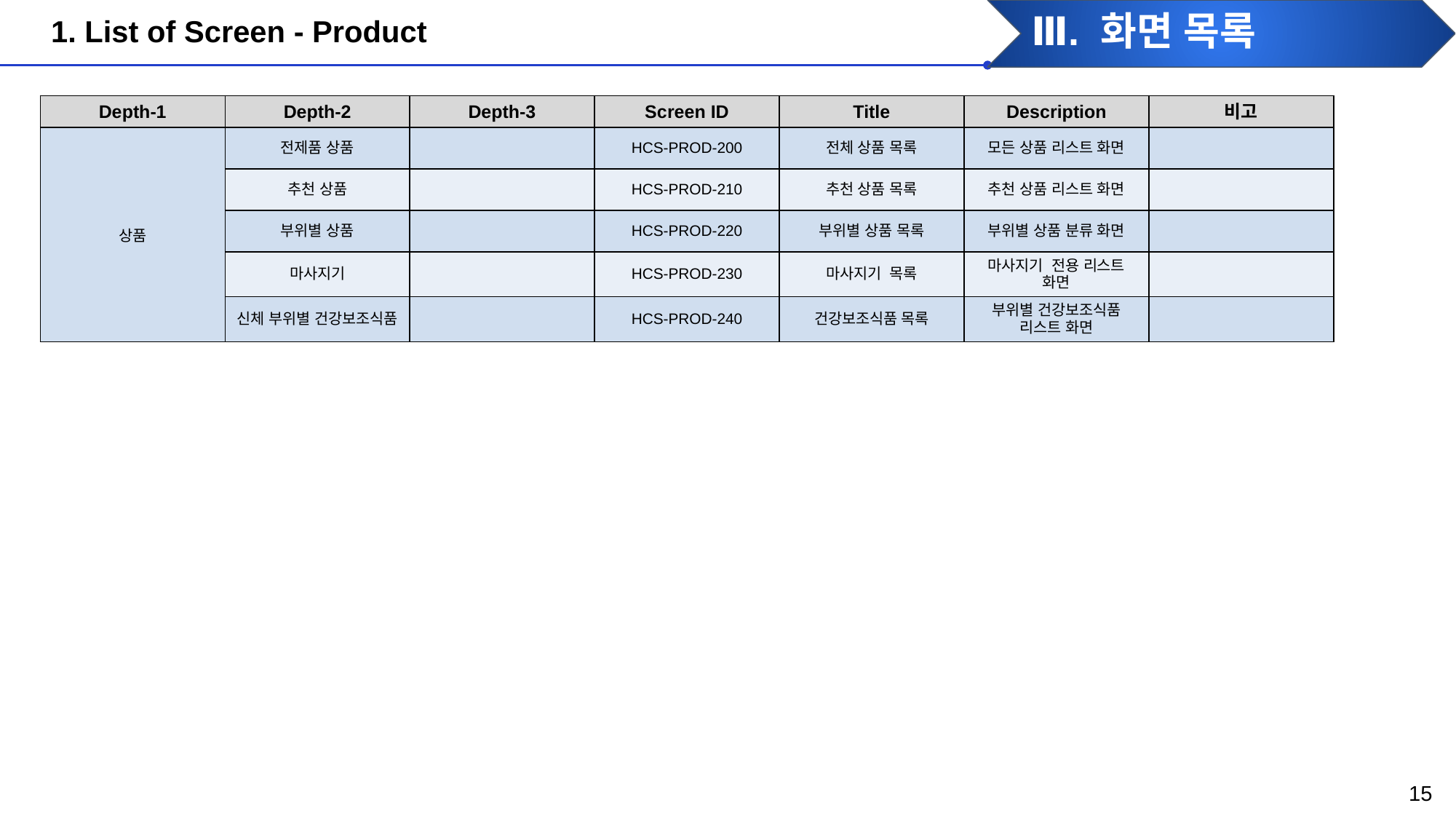

1. List of Screen - Product
Ⅲ. 화면 목록
| Depth-1 | Depth-2 | Depth-3 | Screen ID | Title | Description | 비고 |
| --- | --- | --- | --- | --- | --- | --- |
| 상품 | 전제품 상품 |  | HCS-PROD-200 | 전체 상품 목록 | 모든 상품 리스트 화면 |  |
|  | 추천 상품 |  | HCS-PROD-210 | 추천 상품 목록 | 추천 상품 리스트 화면 |  |
|  | 부위별 상품 |  | HCS-PROD-220 | 부위별 상품 목록 | 부위별 상품 분류 화면 |  |
|  | 마사지기 |  | HCS-PROD-230 | 마사지기 목록 | 마사지기 전용 리스트 화면 |  |
|  | 신체 부위별 건강보조식품 |  | HCS-PROD-240 | 건강보조식품 목록 | 부위별 건강보조식품 리스트 화면 |  |